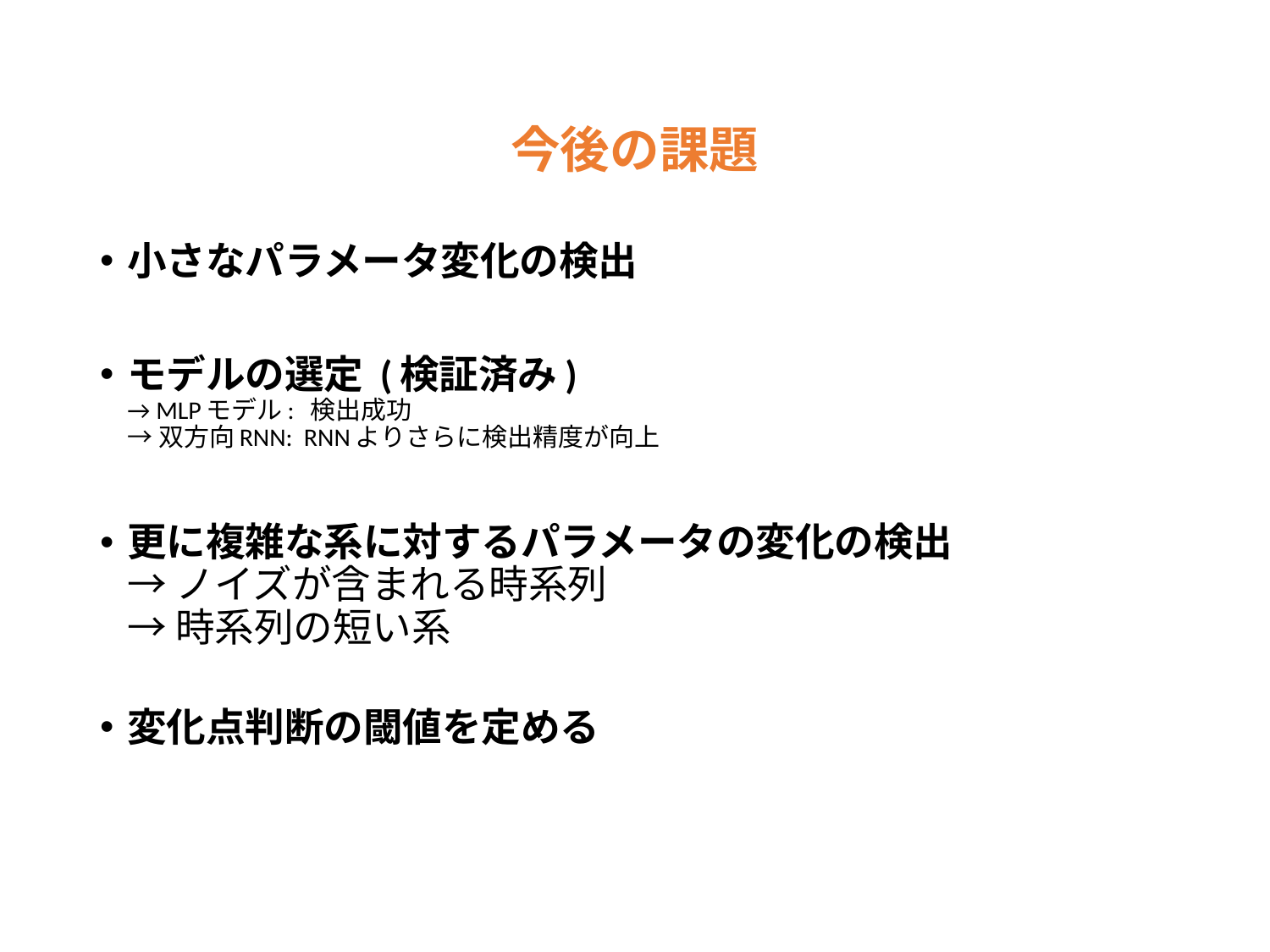

# 今後の課題
小さなパラメータ変化の検出

モデルの選定 (検証済み)
→ MLPモデル:  検出成功
→ 双方向RNN:  RNNよりさらに検出精度が向上

更に複雑な系に対するパラメータの変化の検出
→ ノイズが含まれる時系列
→ 時系列の短い系

変化点判断の閾値を定める